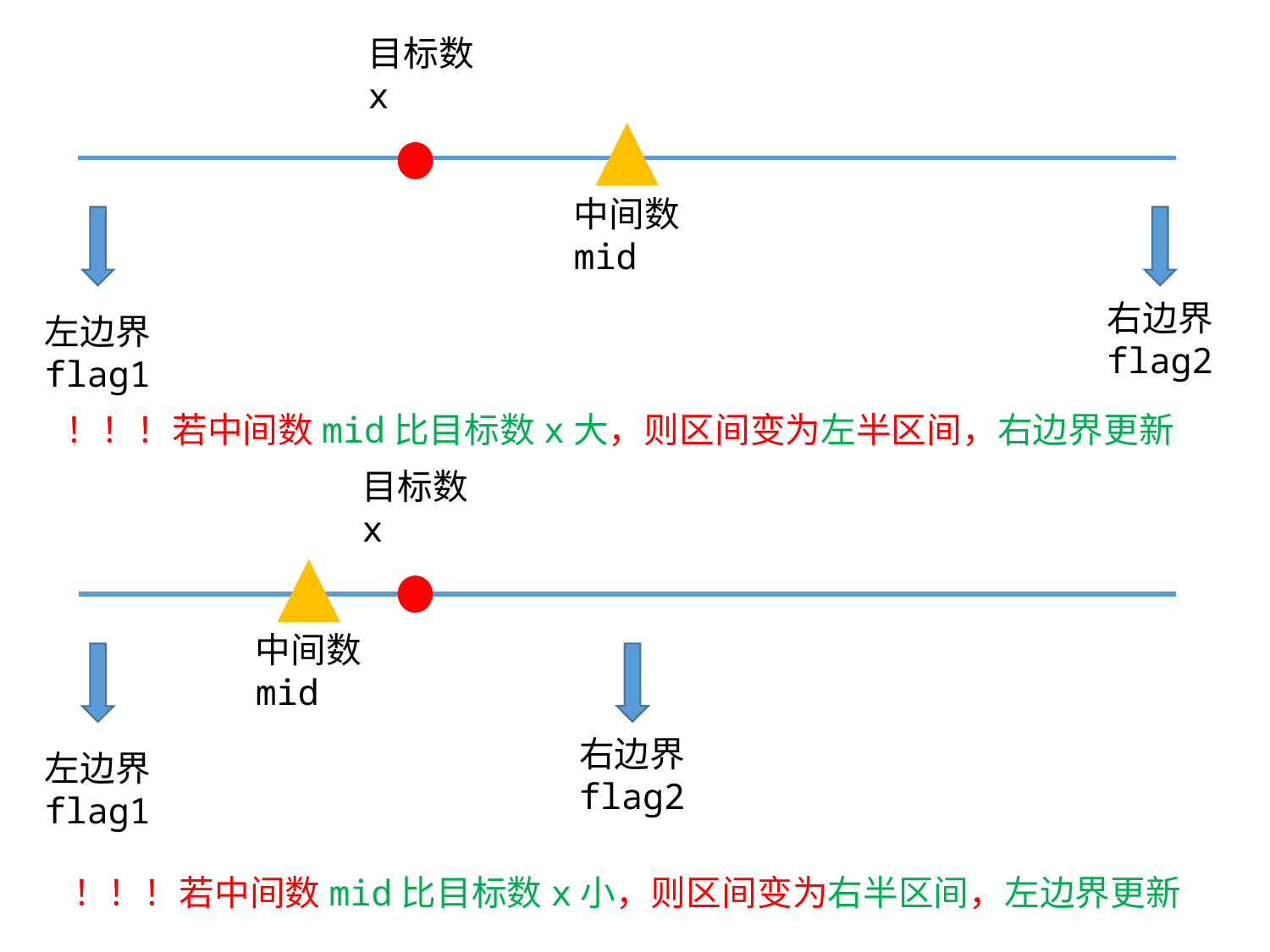

目标数
x

中间数
mid

左边界
flag1

右边界
flag2
！！！若中间数mid比目标数x大，则区间变为左半区间，右边界更新
目标数
x

中间数
mid

左边界
flag1

右边界
flag2
！！！若中间数mid比目标数x小，则区间变为右半区间，左边界更新